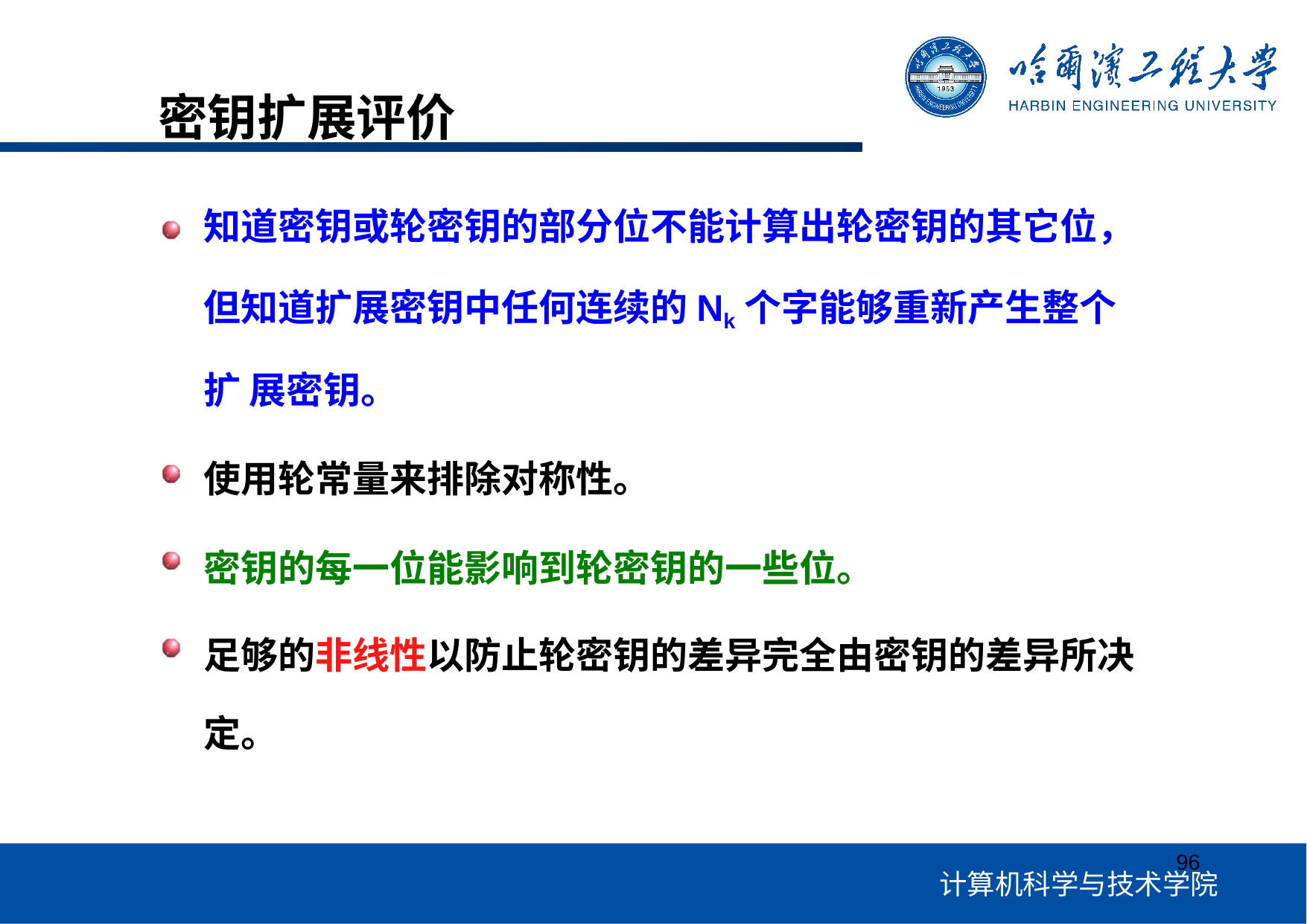

# 密钥扩展评价
知道密钥或轮密钥的部分位不能计算出轮密钥的其它位，
但知道扩展密钥中任何连续的Nk个字能够重新产生整个扩 展密钥。

使用轮常量来排除对称性。

密钥的每一位能影响到轮密钥的一些位。
足够的非线性以防止轮密钥的差异完全由密钥的差异所决 定。

96